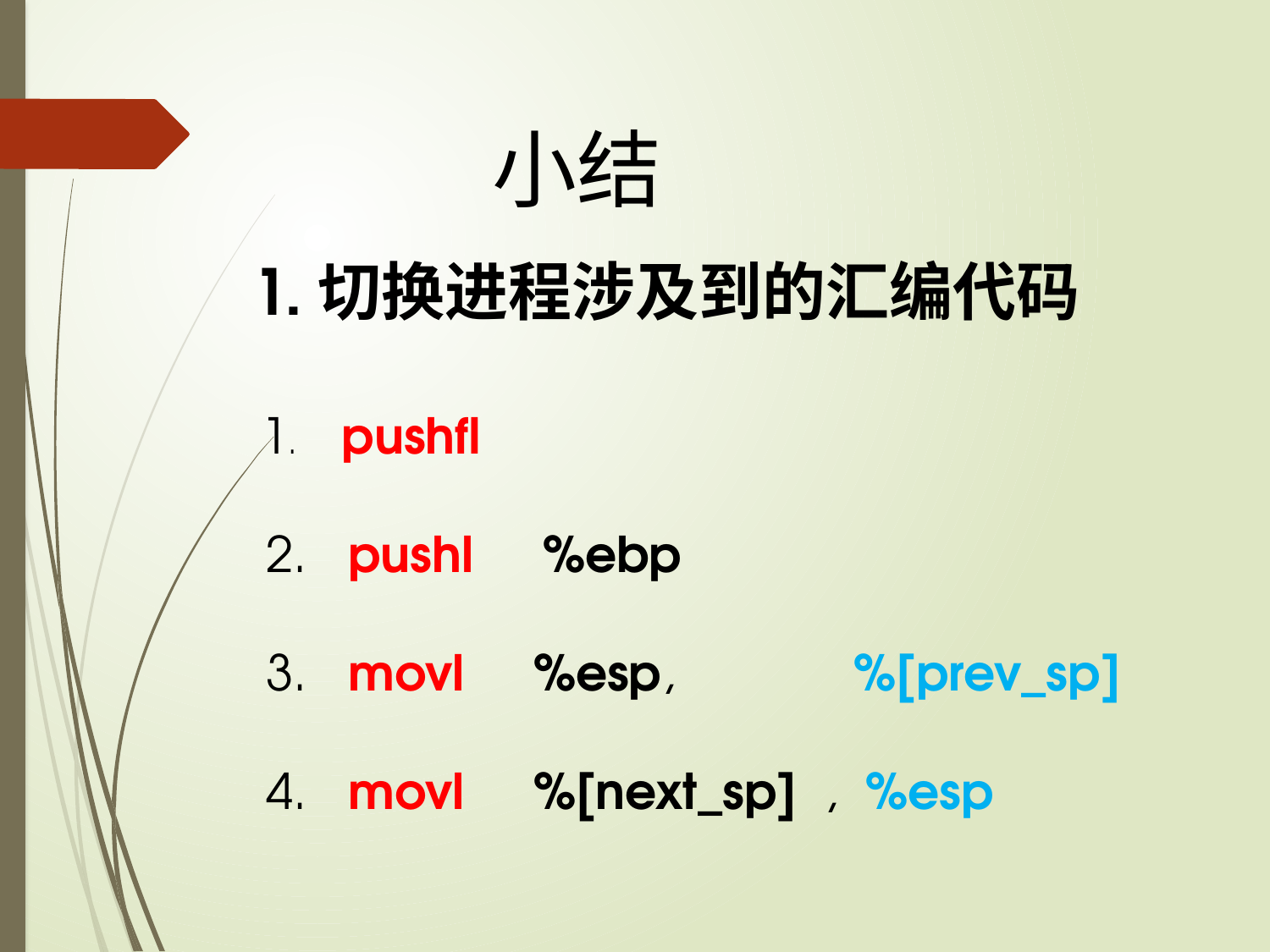

小结
1.切换进程涉及到的汇编代码

 1.     pushfl

 2.   pushl     %ebp

 3.   movl     %esp,             %[prev_sp]

 4.   movl     %[next_sp]  ,  %esp